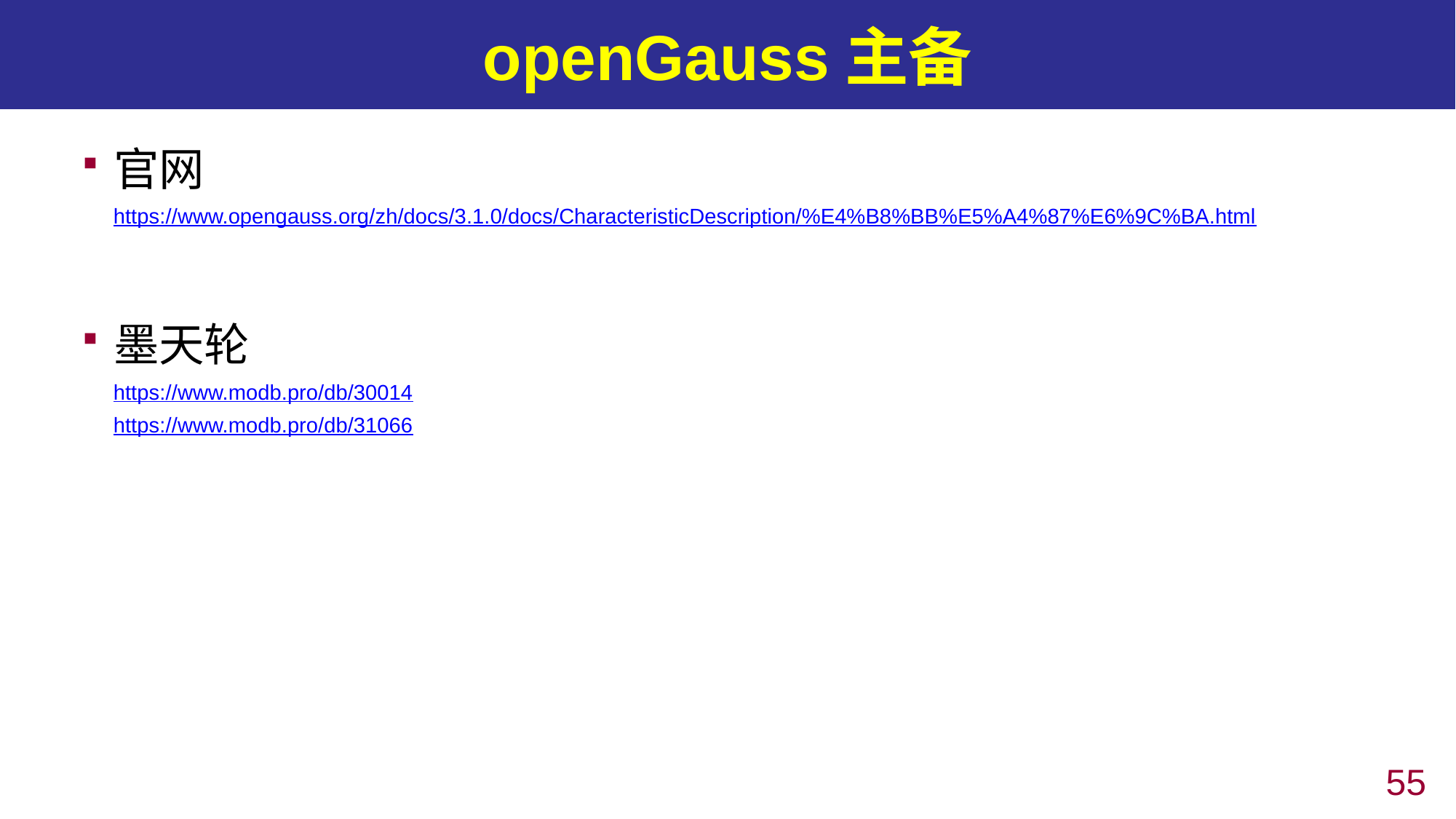

# openGauss主备
官网
https://www.opengauss.org/zh/docs/3.1.0/docs/CharacteristicDescription/%E4%B8%BB%E5%A4%87%E6%9C%BA.html

墨天轮
https://www.modb.pro/db/30014
https://www.modb.pro/db/31066

55